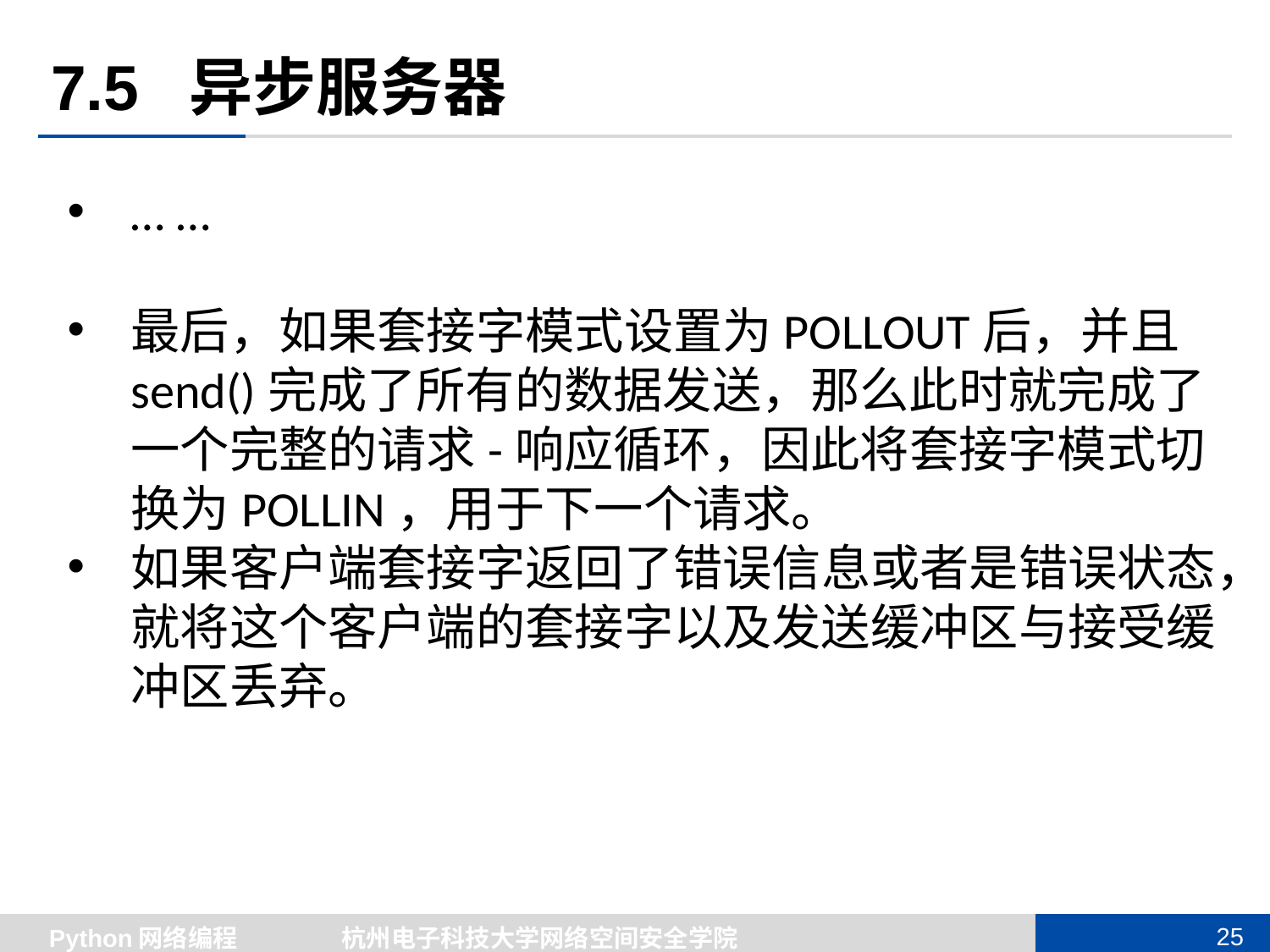

# 7.5  异步服务器
… …

最后，如果套接字模式设置为POLLOUT后，并且send()完成了所有的数据发送，那么此时就完成了一个完整的请求-响应循环，因此将套接字模式切换为POLLIN，用于下一个请求。
如果客户端套接字返回了错误信息或者是错误状态，就将这个客户端的套接字以及发送缓冲区与接受缓冲区丢弃。